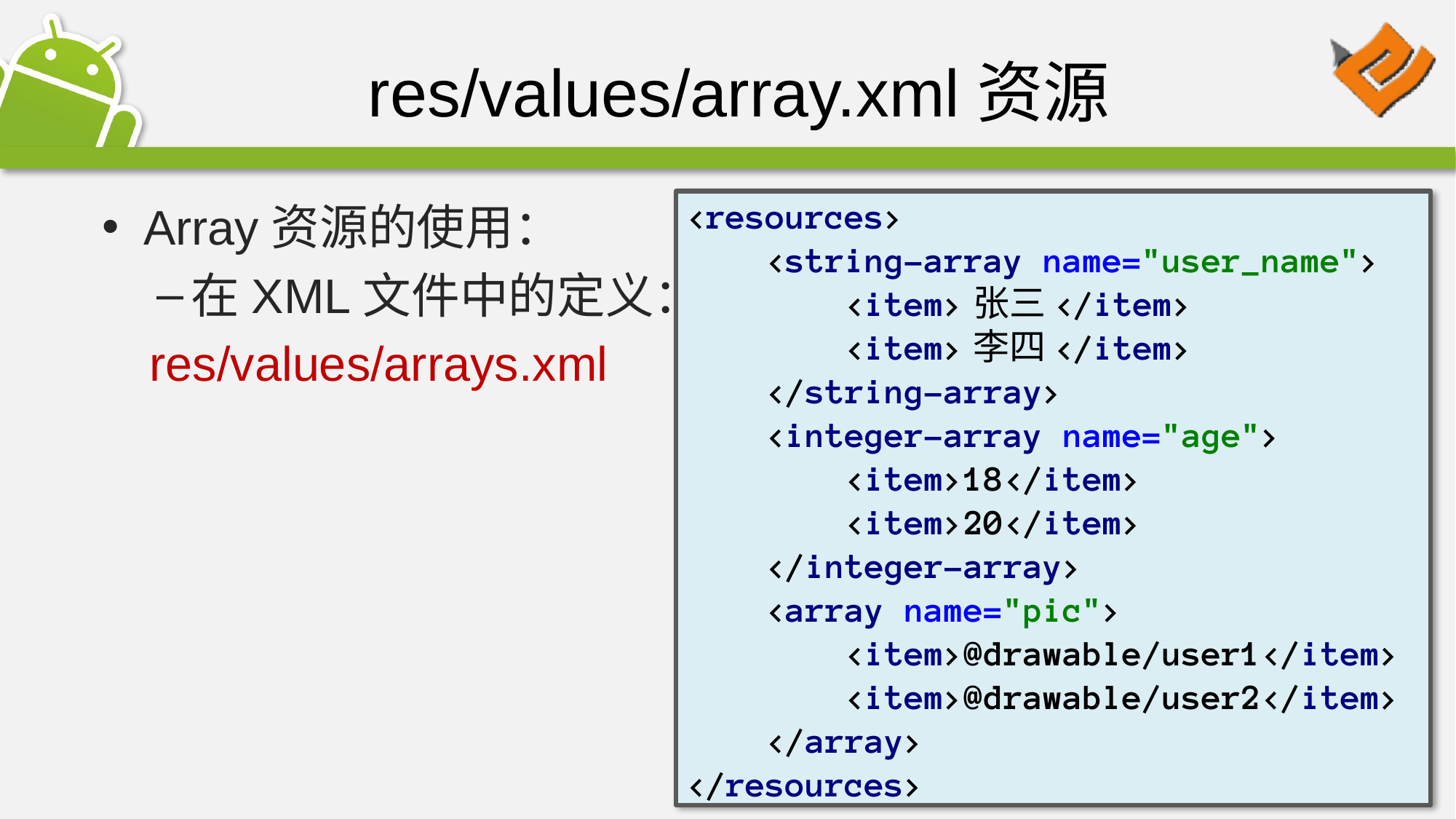

# res/values/array.xml资源
Array资源的使用：
在XML文件中的定义：
   res/values/arrays.xml
<resources>
    <string-array name="user_name">
        <item>张三</item>
        <item>李四</item>
    </string-array>
    <integer-array name="age">
        <item>18</item>
        <item>20</item>
    </integer-array>
    <array name="pic">
        <item>@drawable/user1</item>
        <item>@drawable/user2</item>
    </array>
</resources>